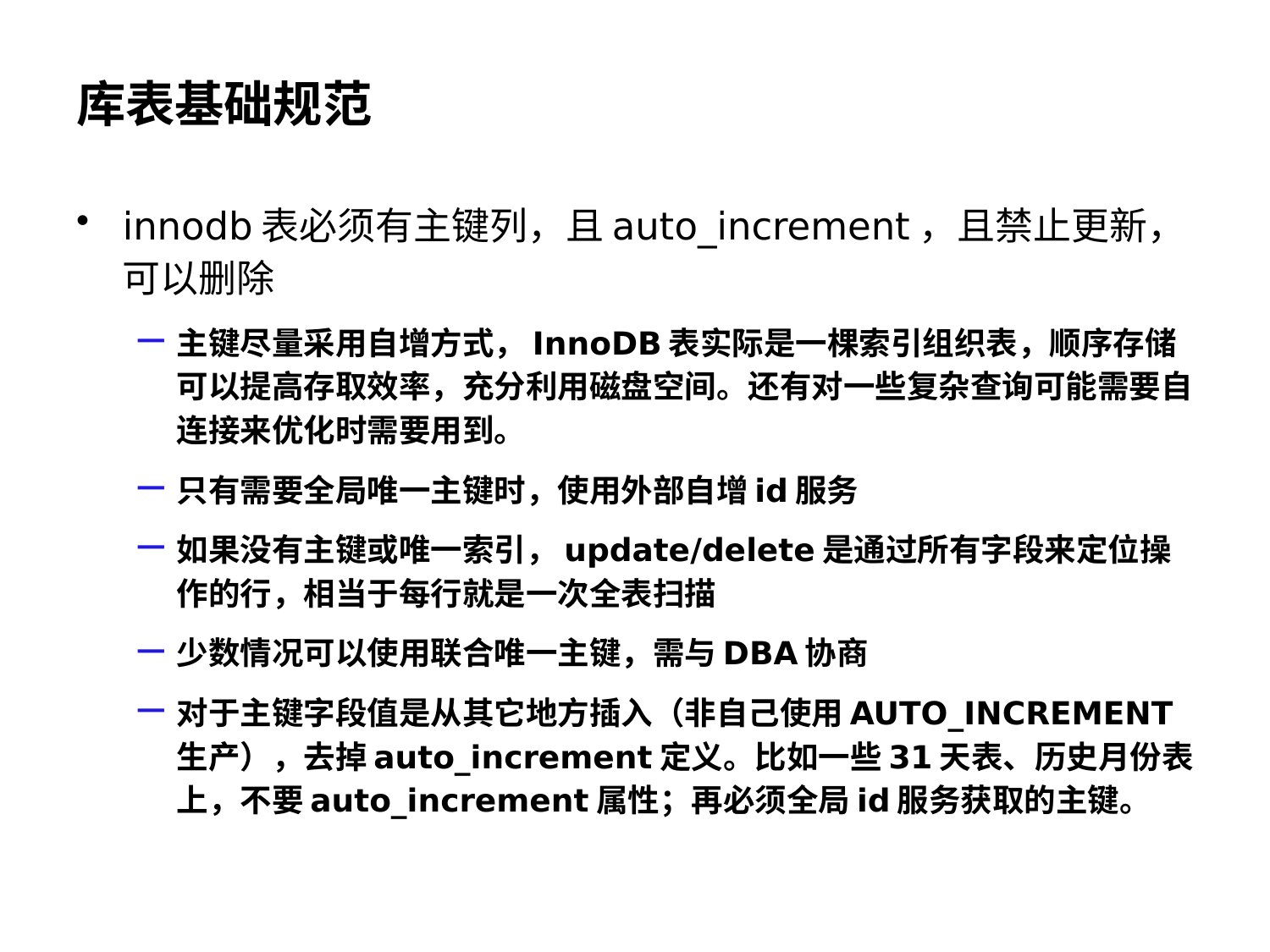

# 库表基础规范
innodb表必须有主键列，且auto_increment，且禁止更新，可以删除
主键尽量采用自增方式，InnoDB表实际是一棵索引组织表，顺序存储可以提高存取效率，充分利用磁盘空间。还有对一些复杂查询可能需要自连接来优化时需要用到。
只有需要全局唯一主键时，使用外部自增id服务
如果没有主键或唯一索引，update/delete是通过所有字段来定位操作的行，相当于每行就是一次全表扫描
少数情况可以使用联合唯一主键，需与DBA协商
对于主键字段值是从其它地方插入（非自己使用AUTO_INCREMENT生产），去掉auto_increment定义。比如一些31天表、历史月份表上，不要auto_increment属性；再必须全局id服务获取的主键。